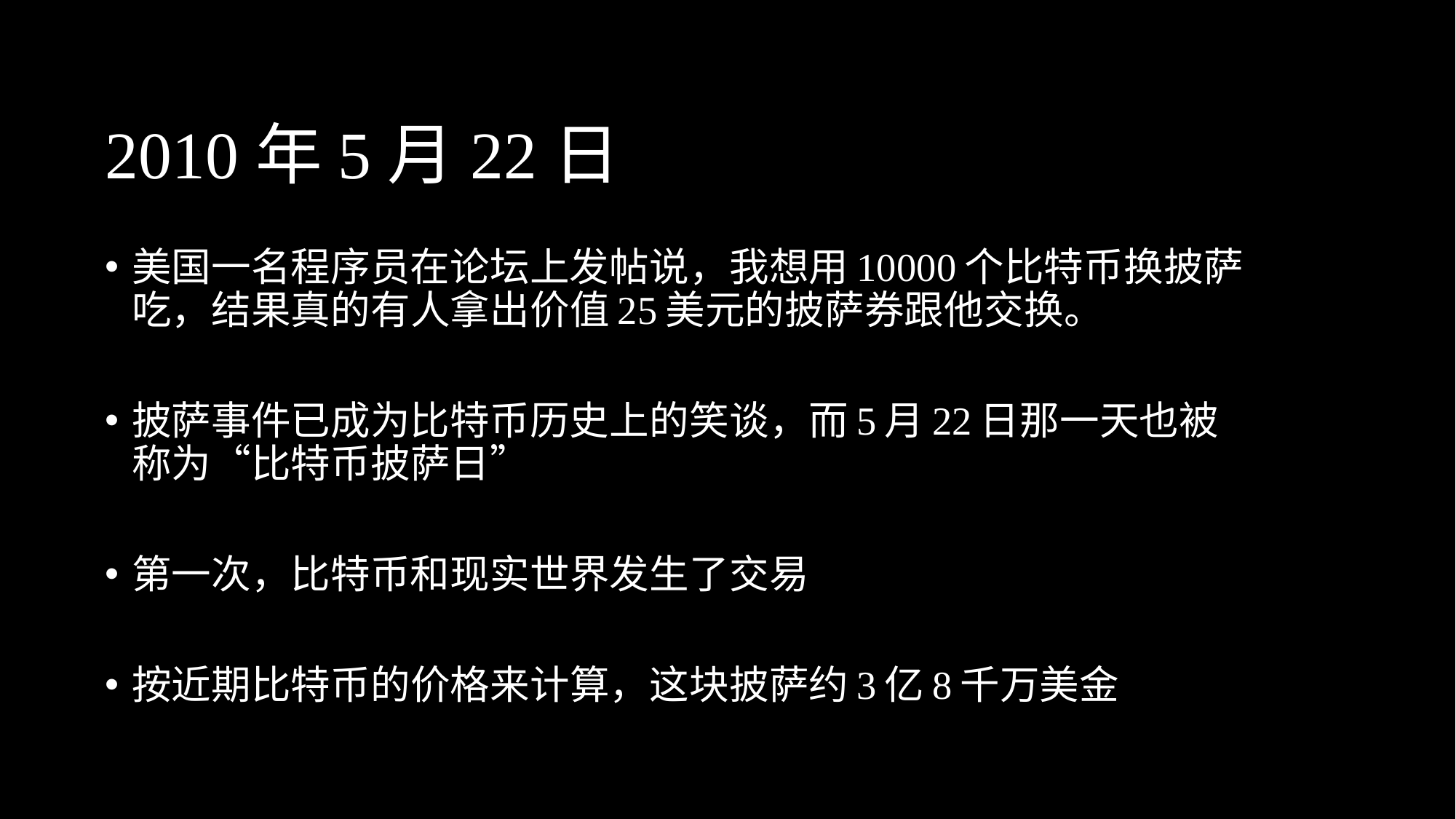

# 2010年5月22日
美国一名程序员在论坛上发帖说，我想用10000个比特币换披萨吃，结果真的有人拿出价值25美元的披萨券跟他交换。

披萨事件已成为比特币历史上的笑谈，而5月22日那一天也被称为“比特币披萨日”

第一次，比特币和现实世界发生了交易

按近期比特币的价格来计算，这块披萨约3亿8千万美金